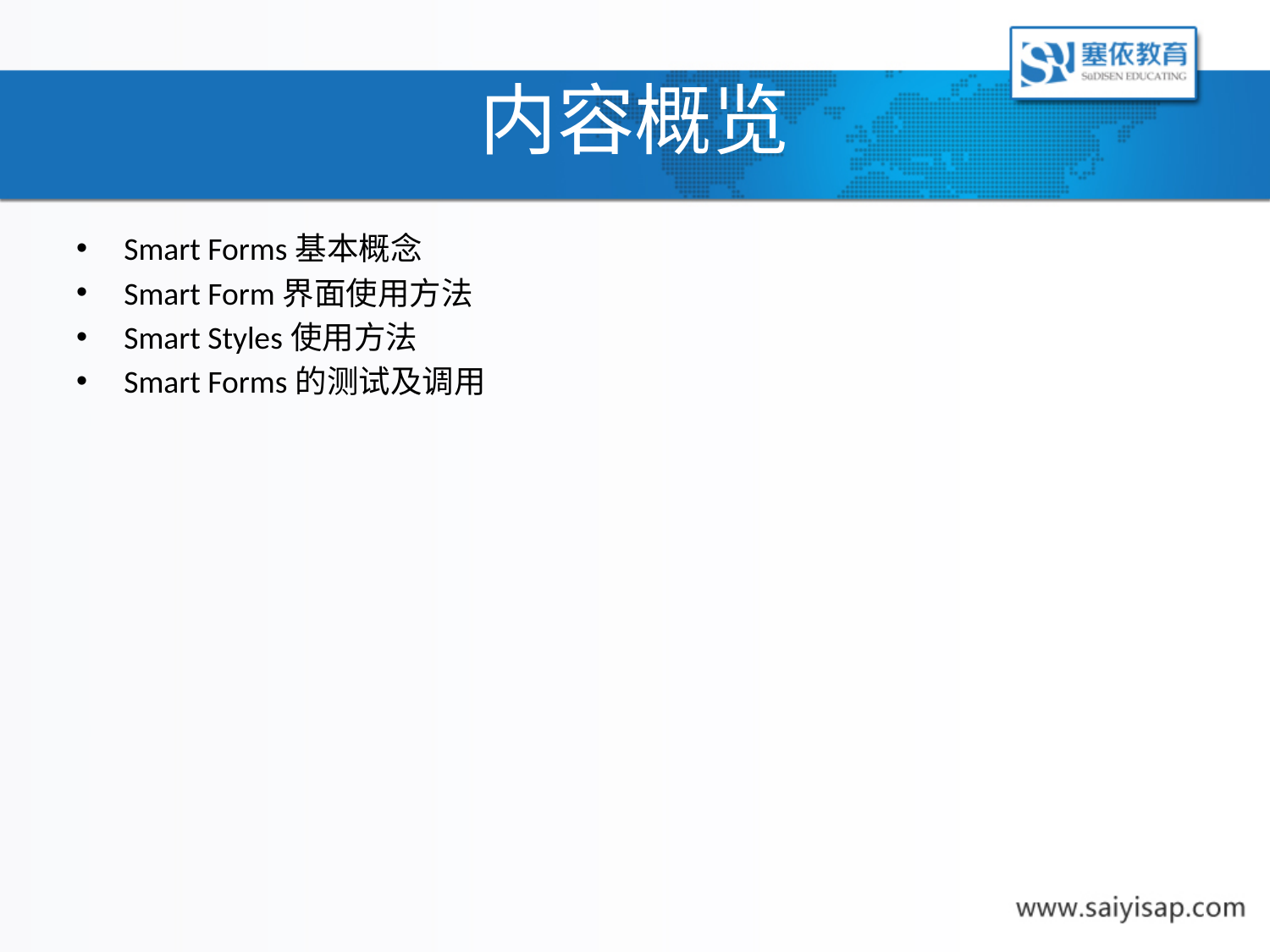

# 内容概览
Smart Forms基本概念
Smart Form界面使用方法
Smart Styles使用方法
Smart Forms的测试及调用